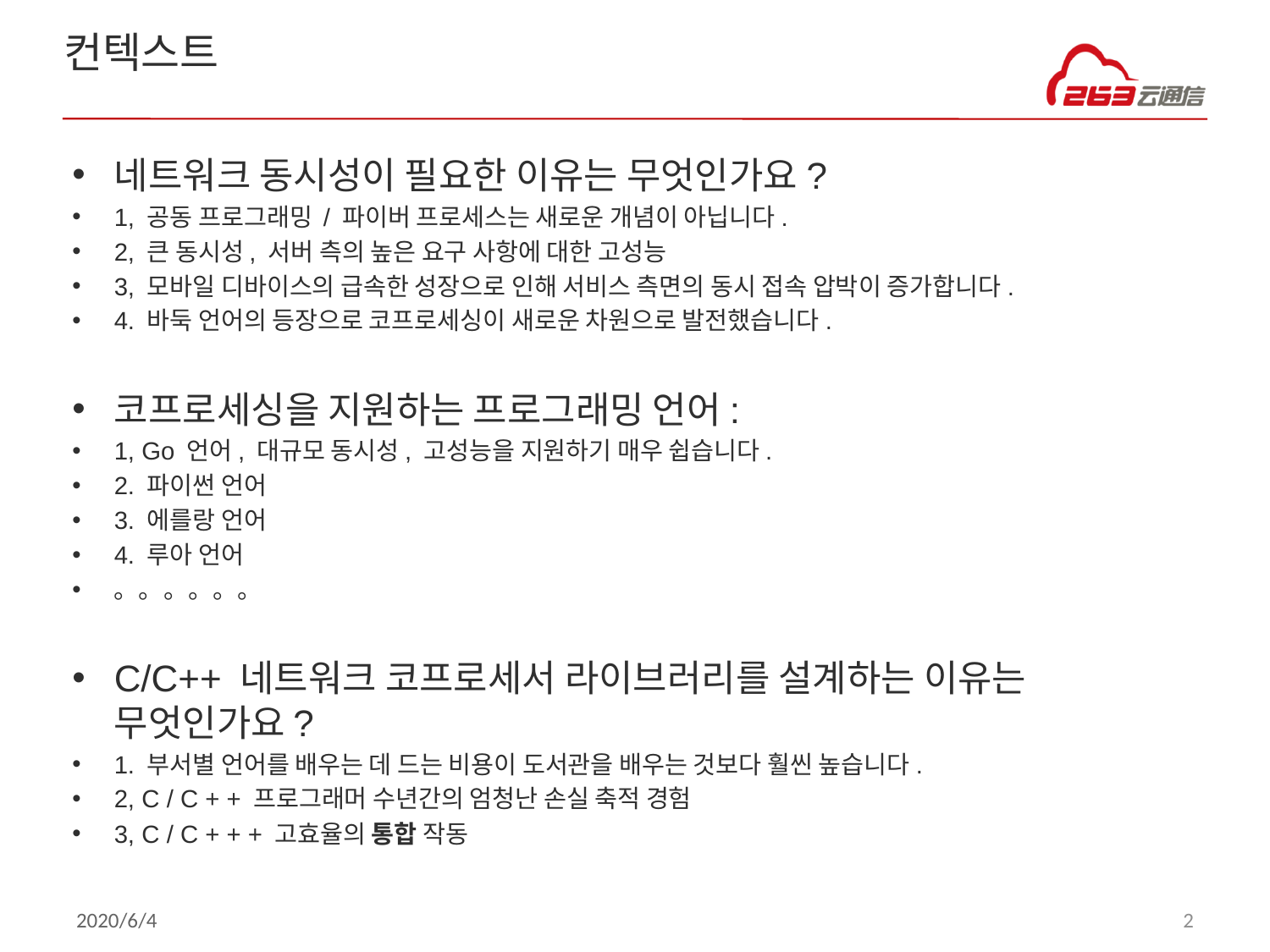

# 컨텍스트
네트워크 동시성이 필요한 이유는 무엇인가요?
1, 공동 프로그래밍 / 파이버 프로세스는 새로운 개념이 아닙니다.
2, 큰 동시성, 서버 측의 높은 요구 사항에 대한 고성능
3, 모바일 디바이스의 급속한 성장으로 인해 서비스 측면의 동시 접속 압박이 증가합니다.
4. 바둑 언어의 등장으로 코프로세싱이 새로운 차원으로 발전했습니다.

코프로세싱을 지원하는 프로그래밍 언어:
1, Go 언어, 대규모 동시성, 고성능을 지원하기 매우 쉽습니다.
2. 파이썬 언어
3. 에를랑 언어
4. 루아 언어
。。。。。。

C/C++ 네트워크 코프로세서 라이브러리를 설계하는 이유는 무엇인가요?
1. 부서별 언어를 배우는 데 드는 비용이 도서관을 배우는 것보다 훨씬 높습니다.
2, C / C + + 프로그래머 수년간의 엄청난 손실 축적 경험
3, C / C + + + 고효율의 통합 작동